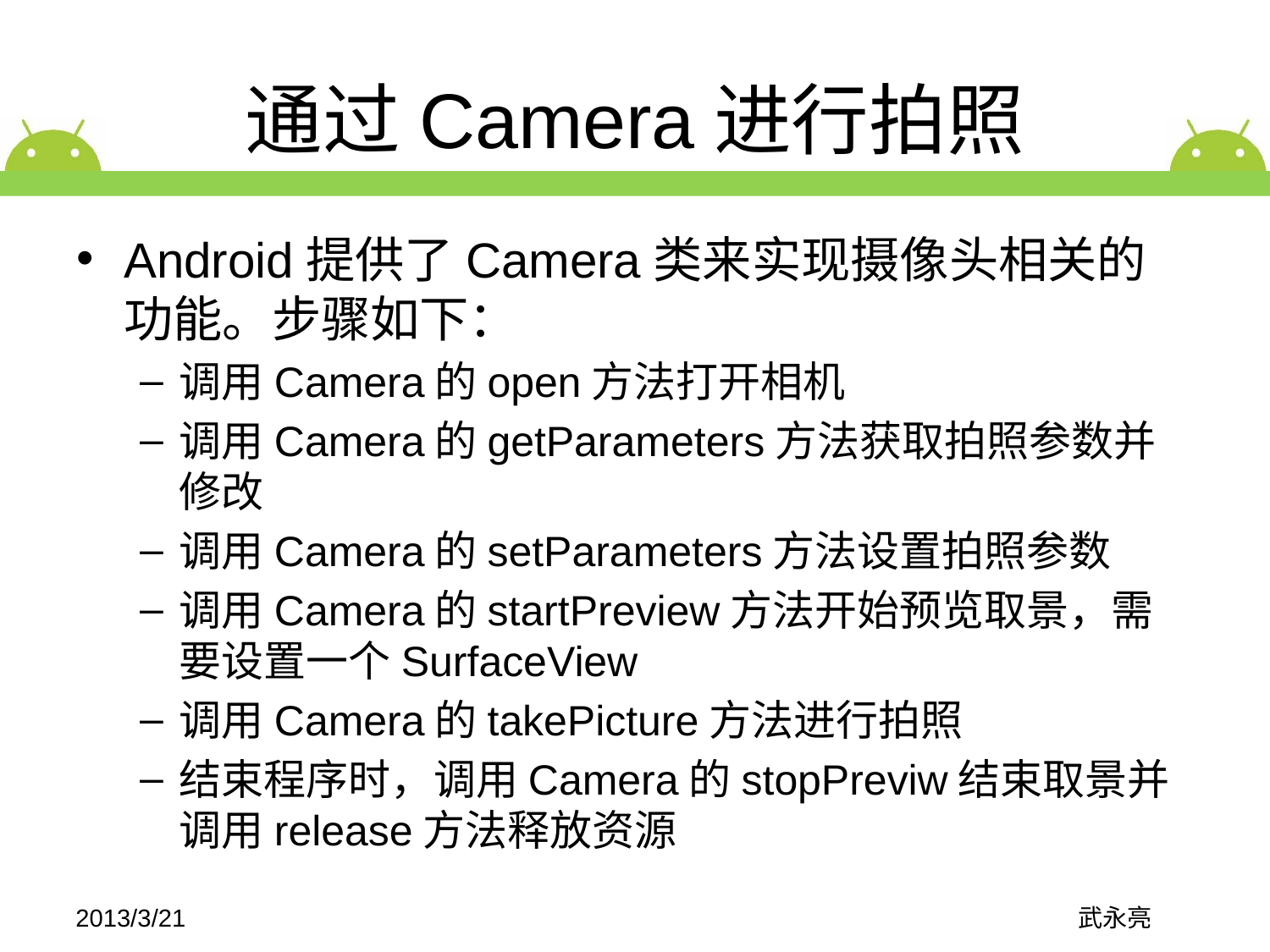

# 通过Camera进行拍照
Android提供了Camera类来实现摄像头相关的功能。步骤如下：
调用Camera的open方法打开相机
调用Camera的getParameters方法获取拍照参数并修改
调用Camera的setParameters方法设置拍照参数
调用Camera的startPreview方法开始预览取景，需要设置一个SurfaceView
调用Camera的takePicture方法进行拍照
结束程序时，调用Camera的stopPreviw结束取景并调用release方法释放资源